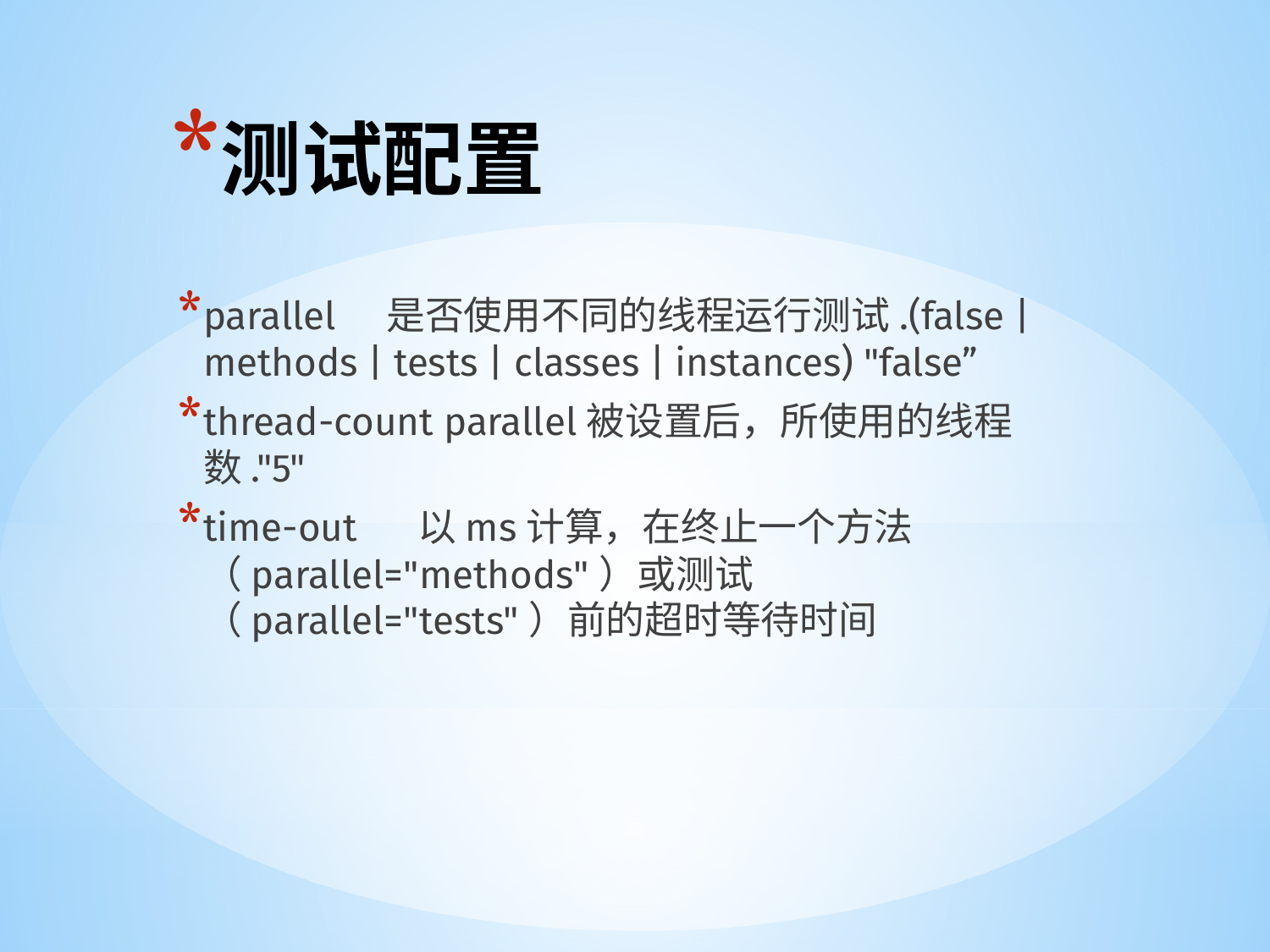

# 测试配置
parallel    是否使用不同的线程运行测试.(false | methods | tests | classes | instances) "false”
thread-count parallel被设置后，所使用的线程数."5"
time-out     以ms计算，在终止一个方法（parallel="methods"）或测试（parallel="tests"）前的超时等待时间